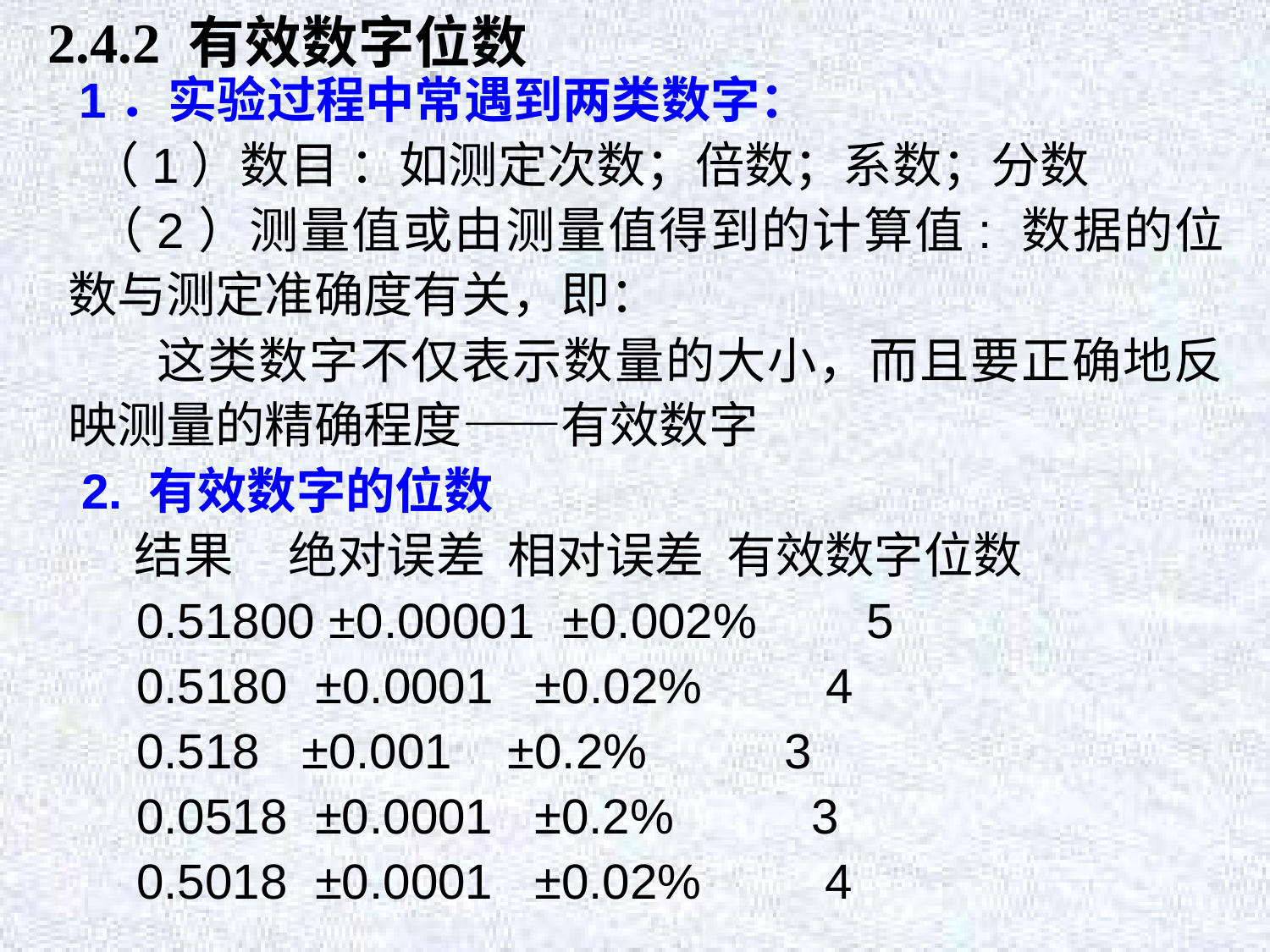

2.4.2 有效数字位数
 1．实验过程中常遇到两类数字：
 （1）数目 ：如测定次数；倍数；系数；分数
 （2）测量值或由测量值得到的计算值: 数据的位数与测定准确度有关，即：
      这类数字不仅表示数量的大小，而且要正确地反映测量的精确程度——有效数字
 2. 有效数字的位数
     结果     绝对误差  相对误差  有效数字位数
     0.51800 ±0.00001  ±0.002%        5
     0.5180  ±0.0001   ±0.02%         4
     0.518   ±0.001    ±0.2%          3
     0.0518  ±0.0001   ±0.2%          3
     0.5018  ±0.0001   ±0.02%         4